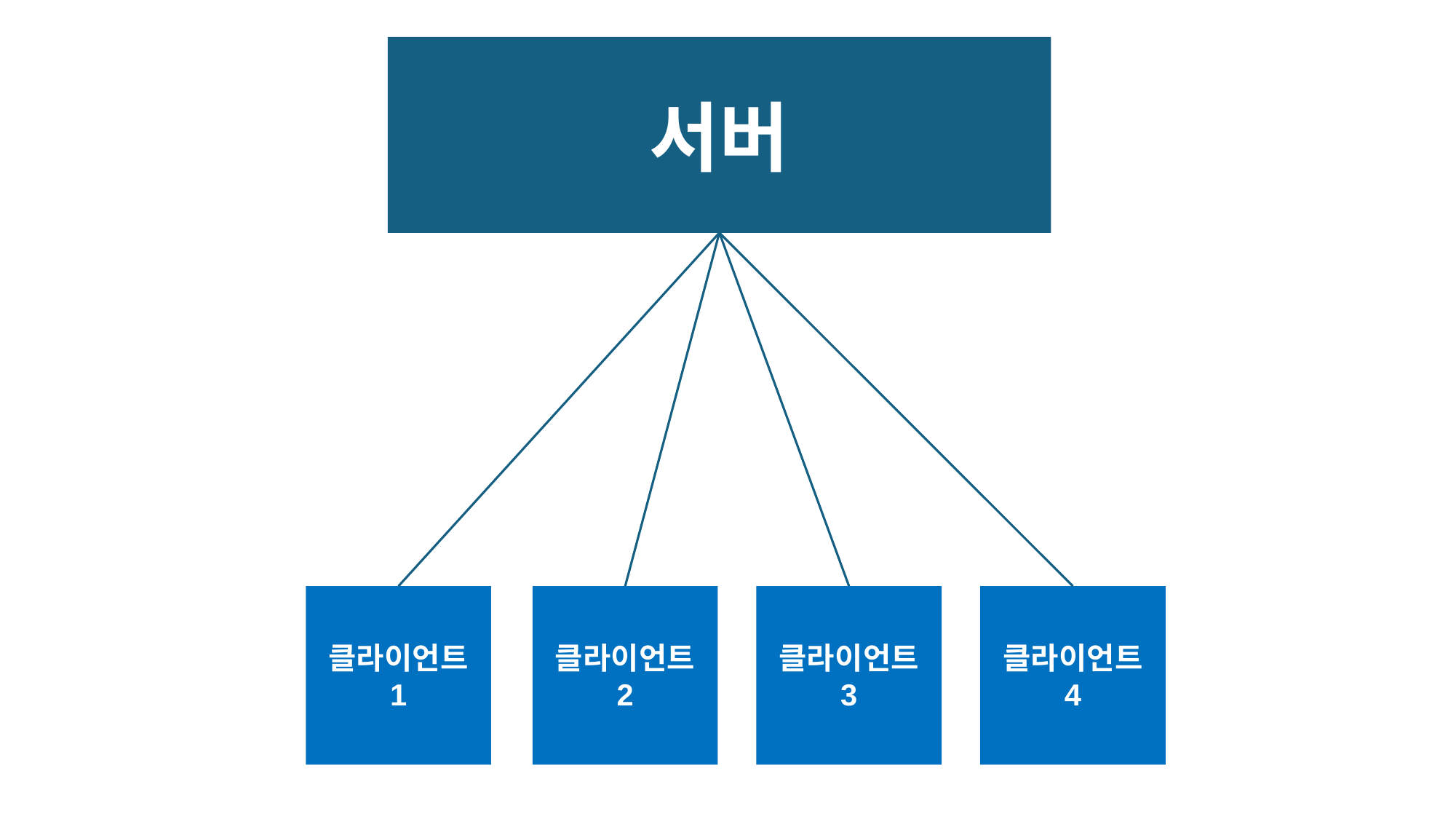

서버
클라이언트
1
클라이언트
2
클라이언트
3
클라이언트
4